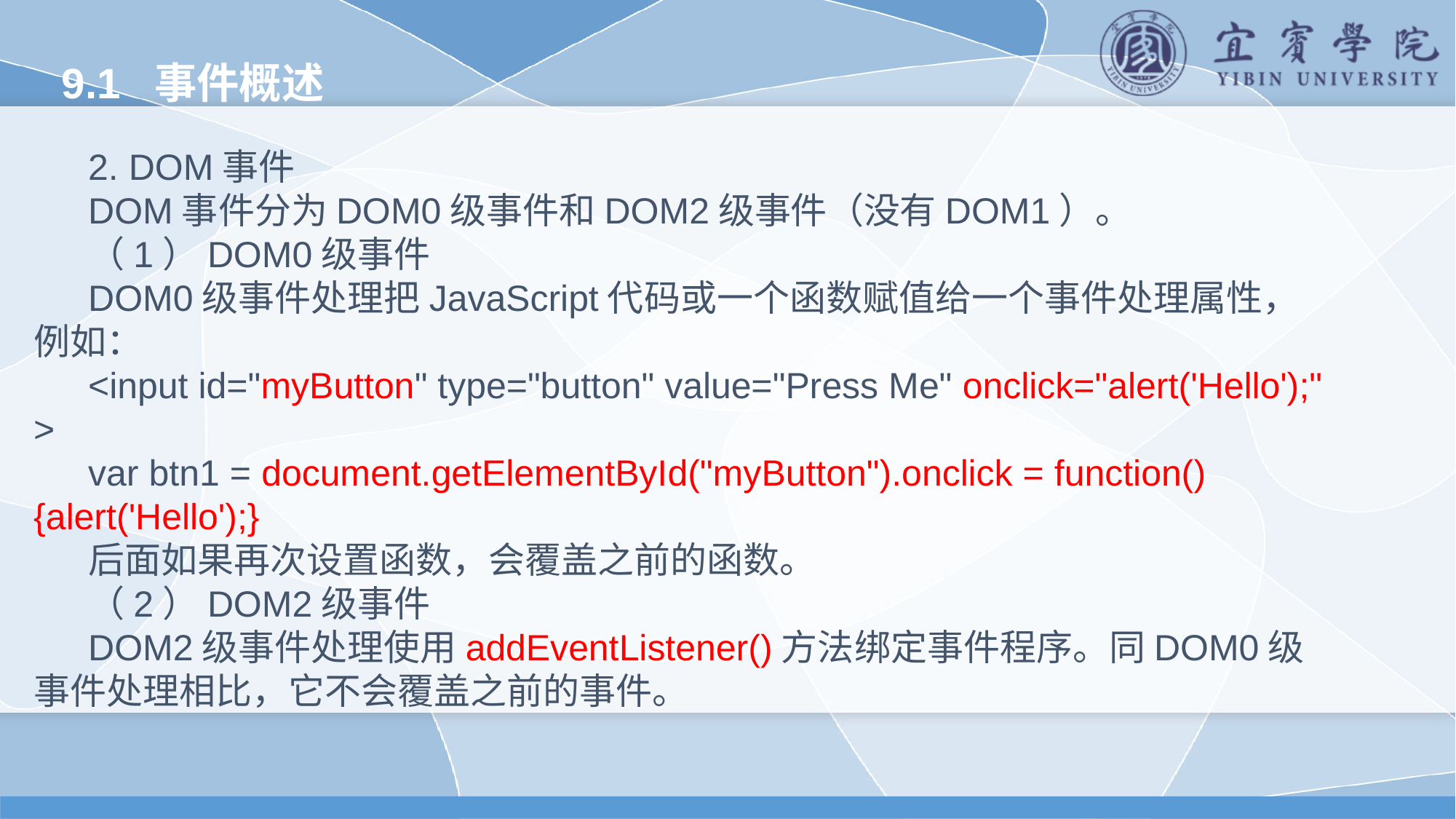

9.1  事件概述
2. DOM事件
DOM事件分为DOM0级事件和DOM2级事件（没有DOM1）。
（1）DOM0级事件
DOM0级事件处理把JavaScript代码或一个函数赋值给一个事件处理属性，例如：
<input id="myButton" type="button" value="Press Me" onclick="alert('Hello');" >
var btn1 = document.getElementById("myButton").onclick = function() {alert('Hello');}
后面如果再次设置函数，会覆盖之前的函数。
（2）DOM2级事件
DOM2级事件处理使用addEventListener()方法绑定事件程序。同DOM0级事件处理相比，它不会覆盖之前的事件。